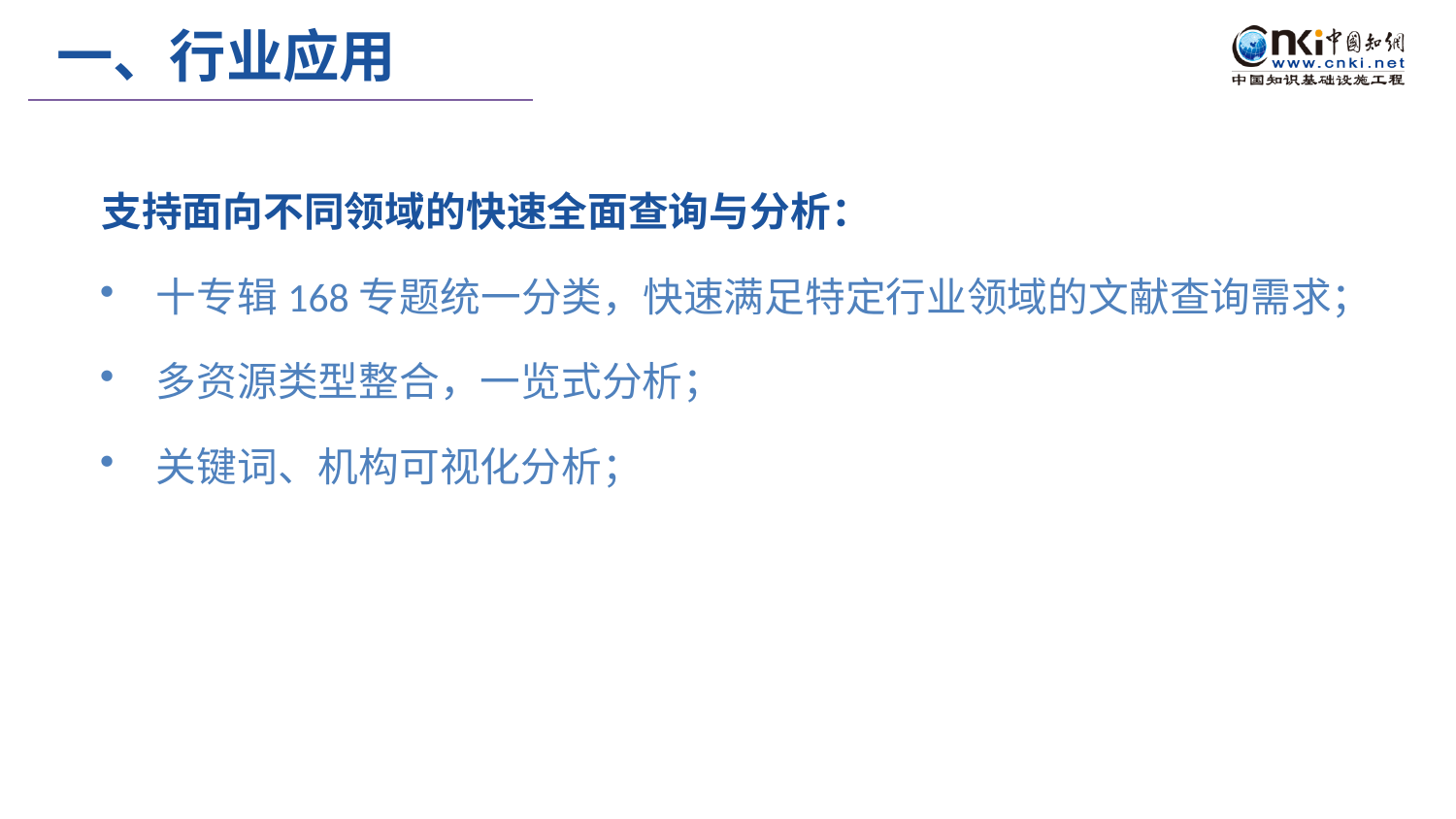

一、行业应用
支持面向不同领域的快速全面查询与分析：
十专辑168专题统一分类，快速满足特定行业领域的文献查询需求；
多资源类型整合，一览式分析；
关键词、机构可视化分析；